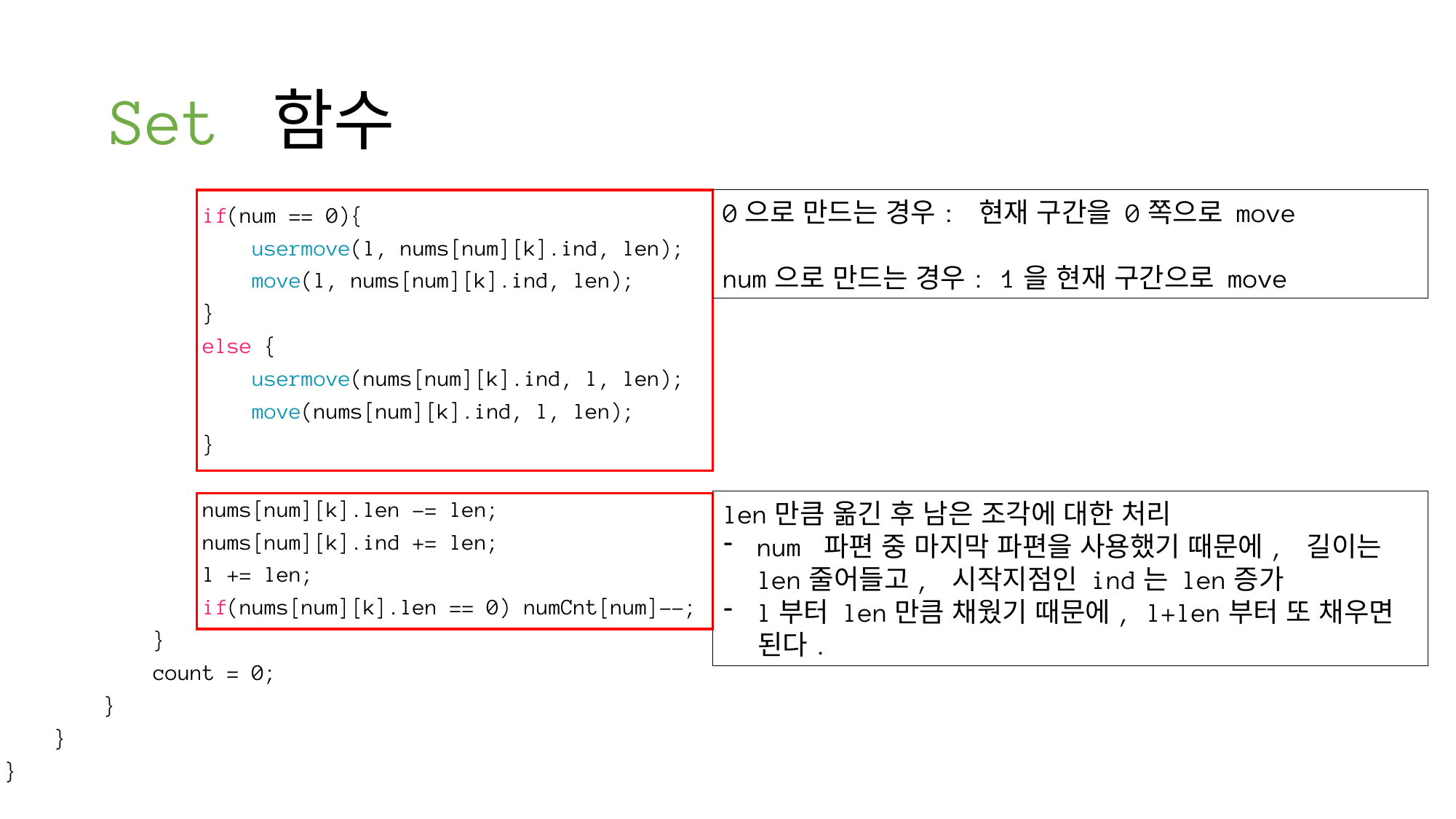

# Set 함수
                if(num == 0){
                    usermove(l, nums[num][k].ind, len);
                    move(l, nums[num][k].ind, len);
                }
                else {
                    usermove(nums[num][k].ind, l, len);
                    move(nums[num][k].ind, l, len);
                }

                nums[num][k].len -= len;
                nums[num][k].ind += len;
                l += len;
                if(nums[num][k].len == 0) numCnt[num]--;
            }
            count = 0;
        }
    }
}
0으로 만드는 경우: 현재 구간을 0쪽으로 move

num으로 만드는 경우: 1을 현재 구간으로 move

len만큼 옮긴 후 남은 조각에 대한 처리
num 파편 중 마지막 파편을 사용했기 때문에, 길이는 len줄어들고, 시작지점인 ind는 len증가
l부터 len만큼 채웠기 때문에, l+len부터 또 채우면 된다.